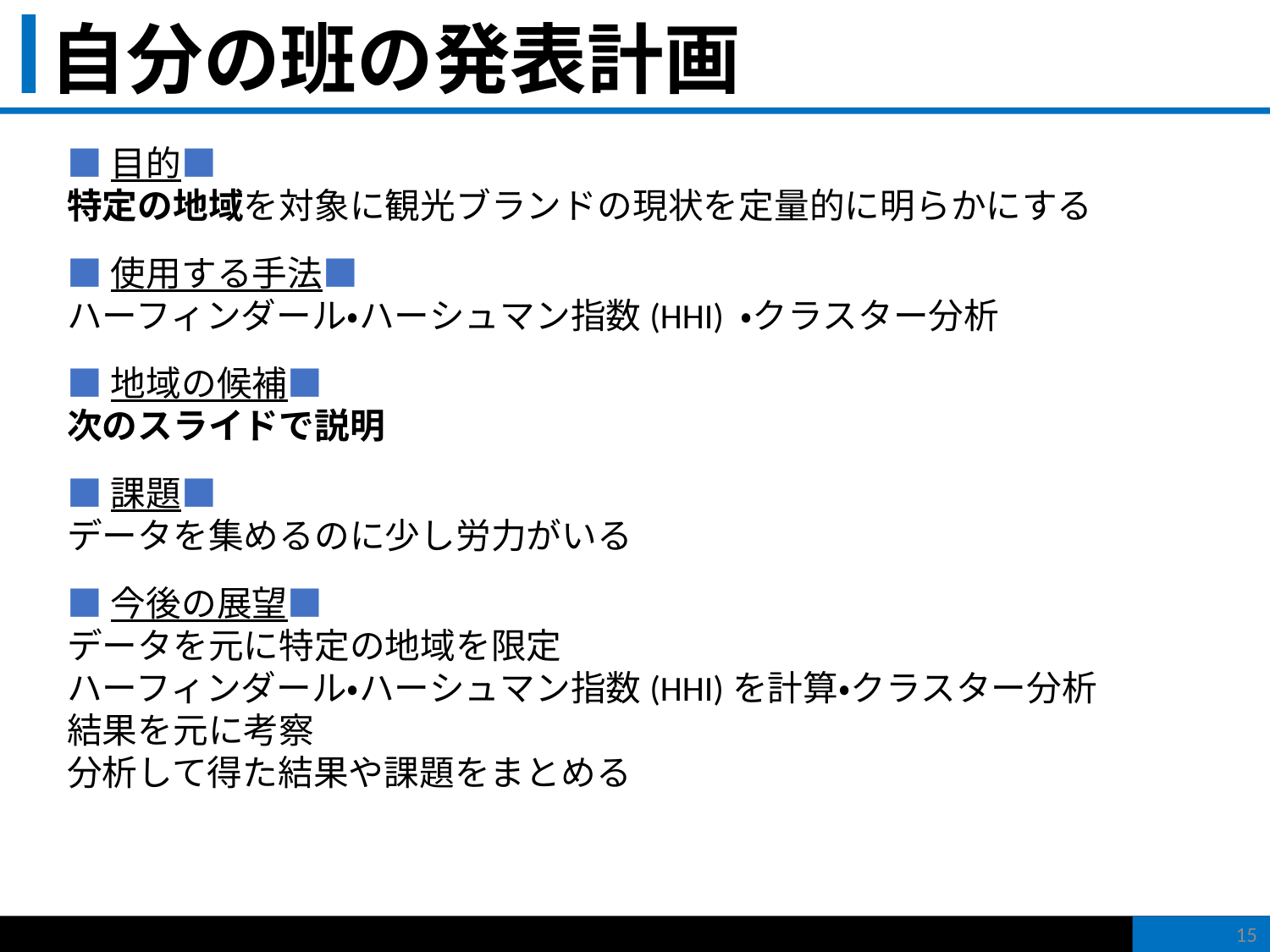

# 自分の班の発表計画
■⽬的■
特定の地域を対象に観光ブランドの現状を定量的に明らかにする

■使用する手法■
ハーフィンダール・ハーシュマン指数(HHI) ・クラスター分析

■地域の候補■
次のスライドで説明

■課題■
データを集めるのに少し労力がいる

■今後の展望■
データを元に特定の地域を限定
ハーフィンダール・ハーシュマン指数(HHI)を計算・クラスター分析
結果を元に考察
分析して得た結果や課題をまとめる
15